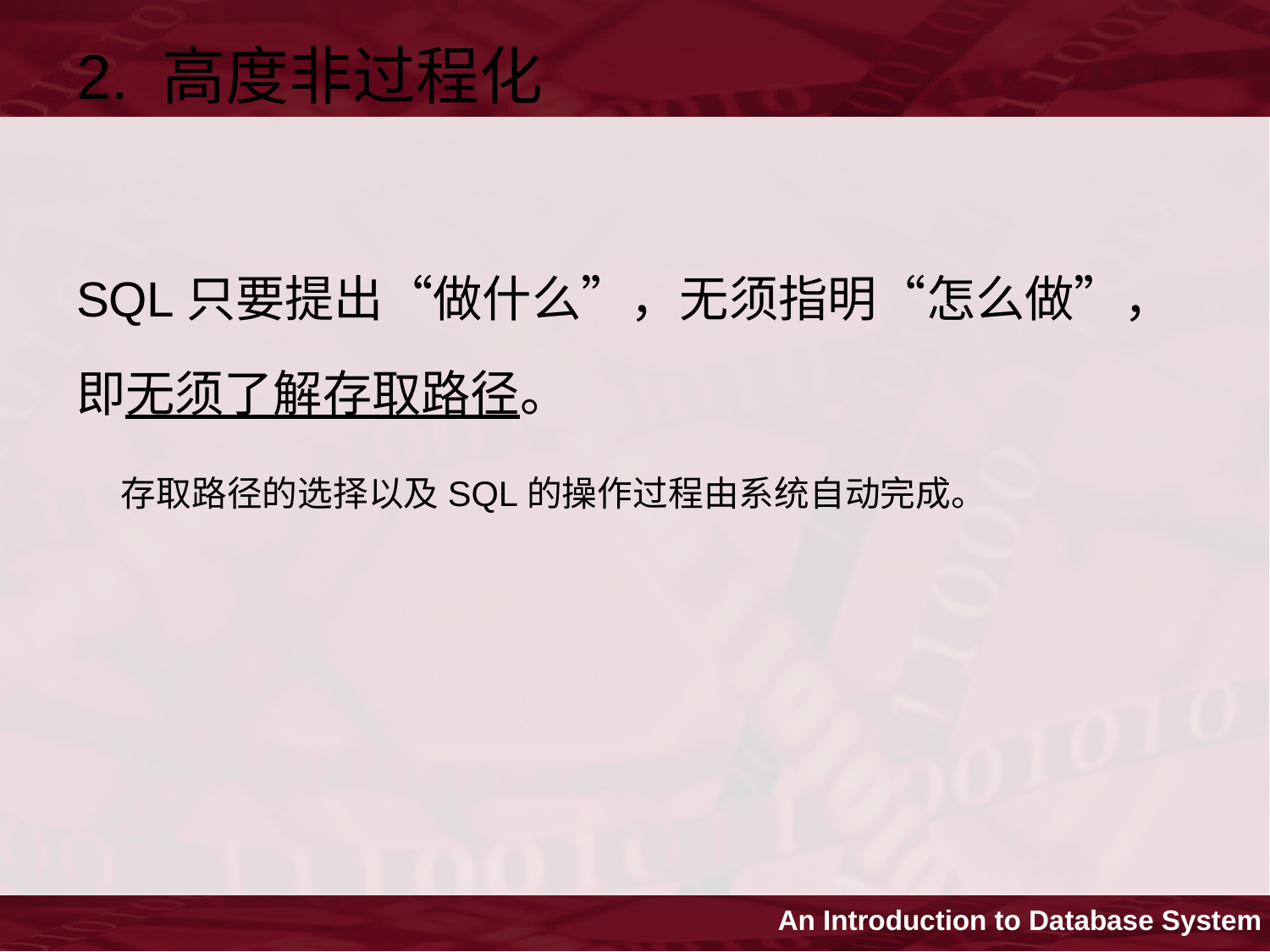

2. 高度非过程化

SQL只要提出“做什么”，无须指明“怎么做”，即无须了解存取路径。
   存取路径的选择以及SQL的操作过程由系统自动完成。